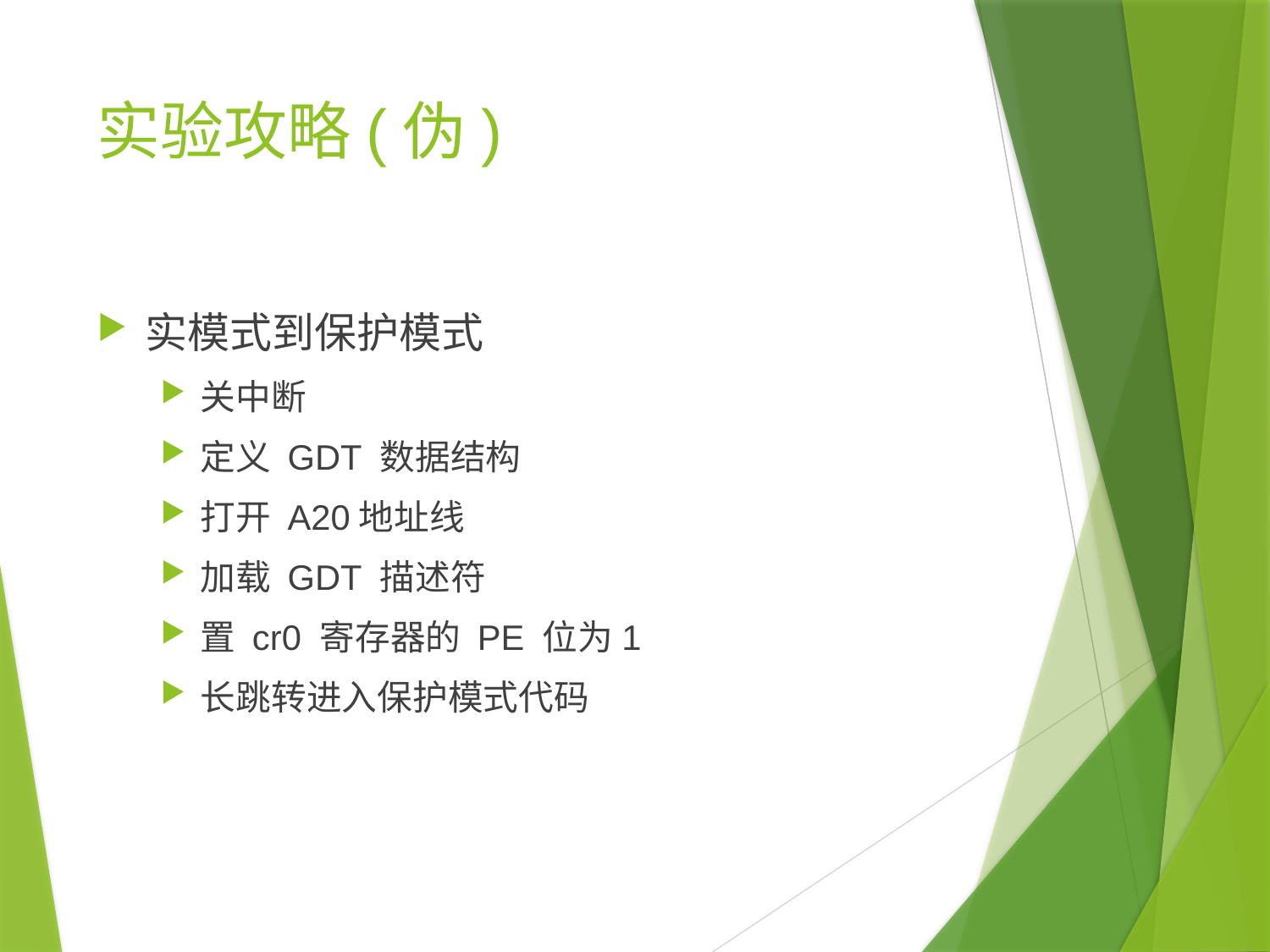

# 实验攻略(伪)
实模式到保护模式
关中断
定义 GDT 数据结构
打开 A20地址线
加载 GDT 描述符
置 cr0 寄存器的 PE 位为1
长跳转进入保护模式代码